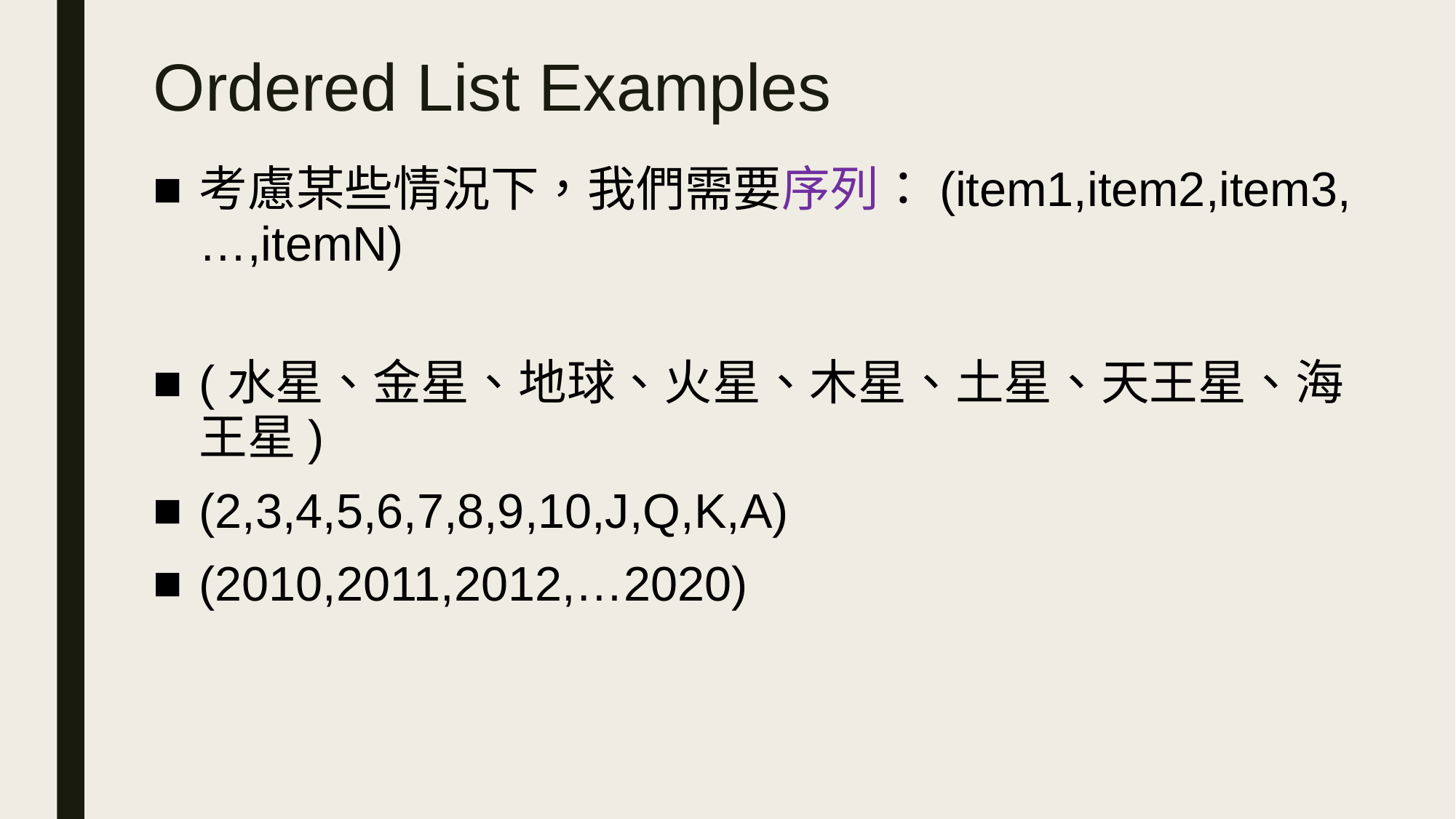

# Ordered List Examples
考慮某些情況下，我們需要序列：(item1,item2,item3,…,itemN)

(水星、金星、地球、火星、木星、土星、天王星、海王星)
(2,3,4,5,6,7,8,9,10,J,Q,K,A)
(2010,2011,2012,…2020)